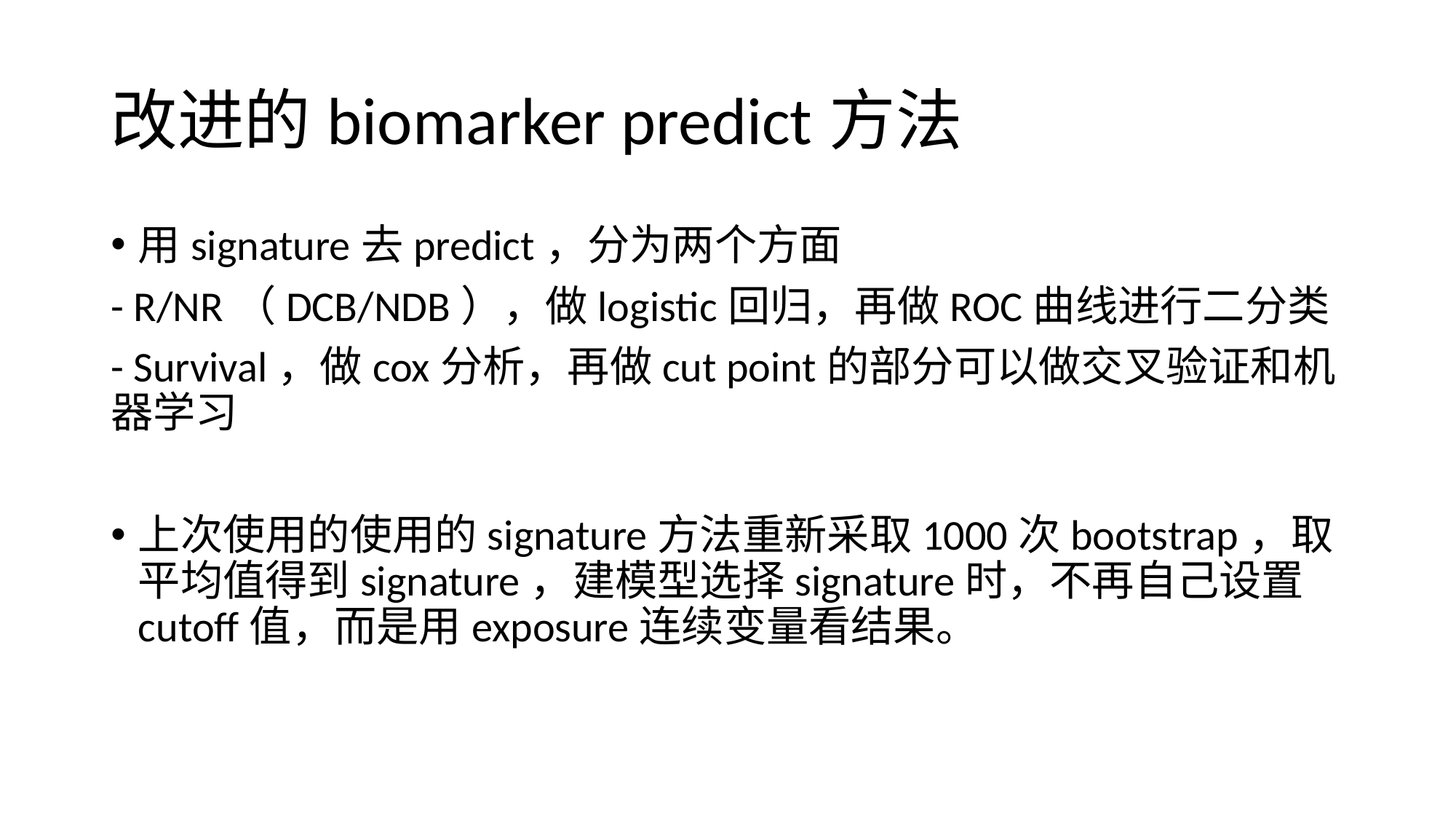

# 改进的biomarker predict方法
用signature去predict，分为两个方面
- R/NR（DCB/NDB），做logistic回归，再做ROC曲线进行二分类
- Survival，做cox分析，再做cut point的部分可以做交叉验证和机器学习

上次使用的使用的signature方法重新采取1000次bootstrap，取平均值得到signature，建模型选择signature时，不再自己设置cutoff值，而是用exposure连续变量看结果。